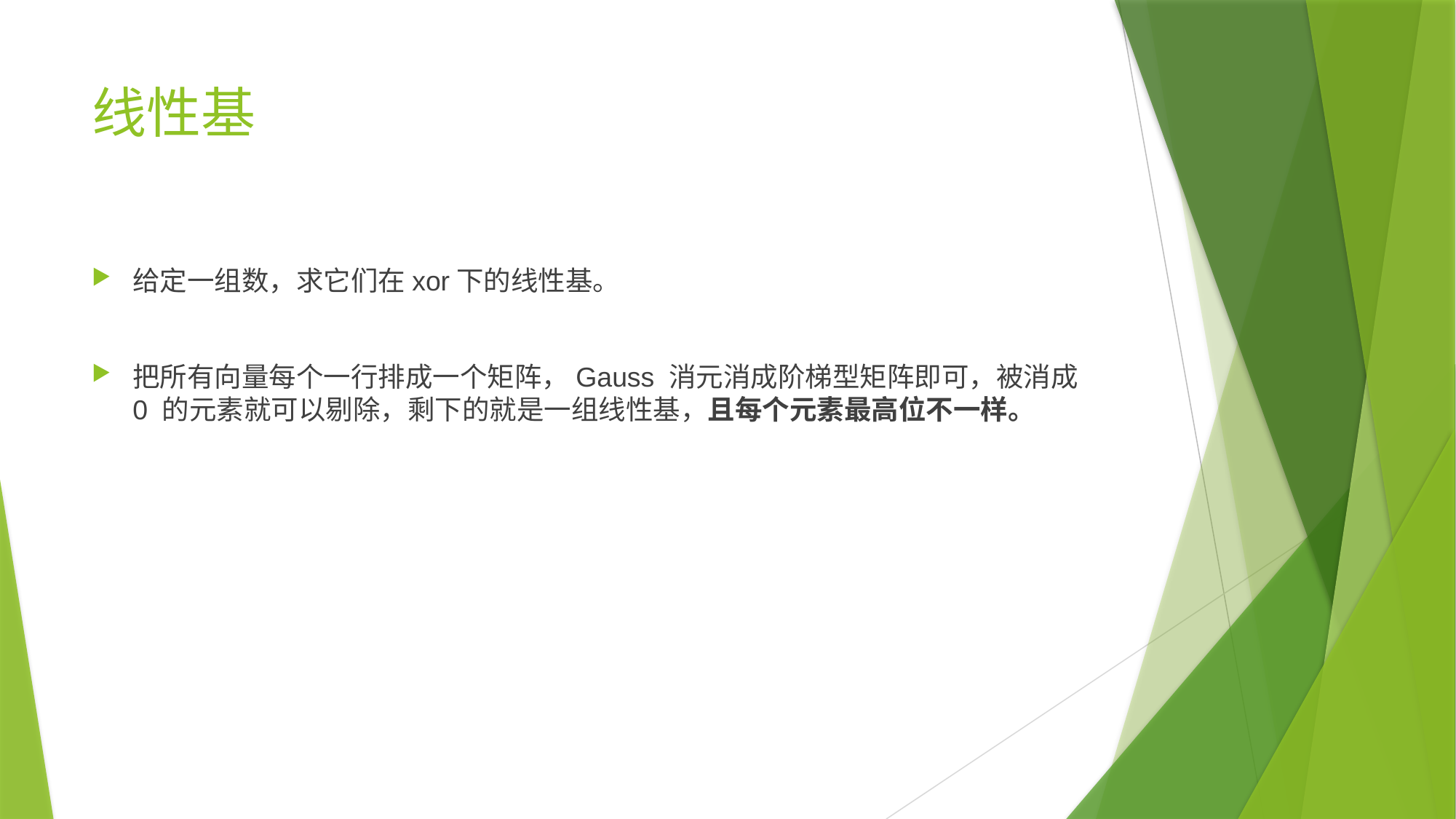

# 线性基
给定一组数，求它们在xor下的线性基。

把所有向量每个一行排成一个矩阵，Gauss 消元消成阶梯型矩阵即可，被消成 0 的元素就可以剔除，剩下的就是一组线性基，且每个元素最高位不一样。